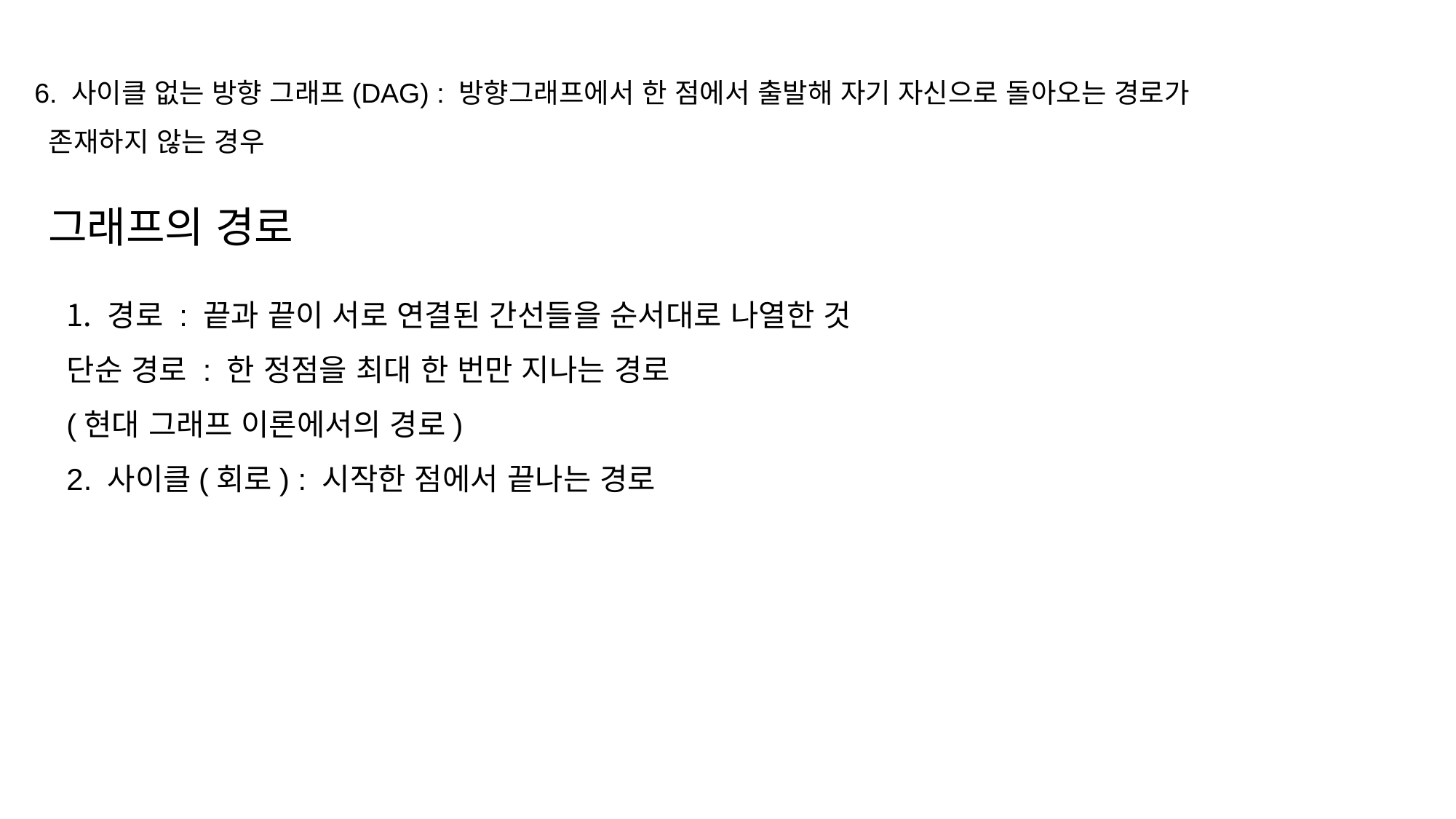

6. 사이클 없는 방향 그래프(DAG) : 방향그래프에서 한 점에서 출발해 자기 자신으로 돌아오는 경로가
 존재하지 않는 경우
그래프의 경로
경로 : 끝과 끝이 서로 연결된 간선들을 순서대로 나열한 것
단순 경로 : 한 정점을 최대 한 번만 지나는 경로
(현대 그래프 이론에서의 경로)
2. 사이클(회로) : 시작한 점에서 끝나는 경로